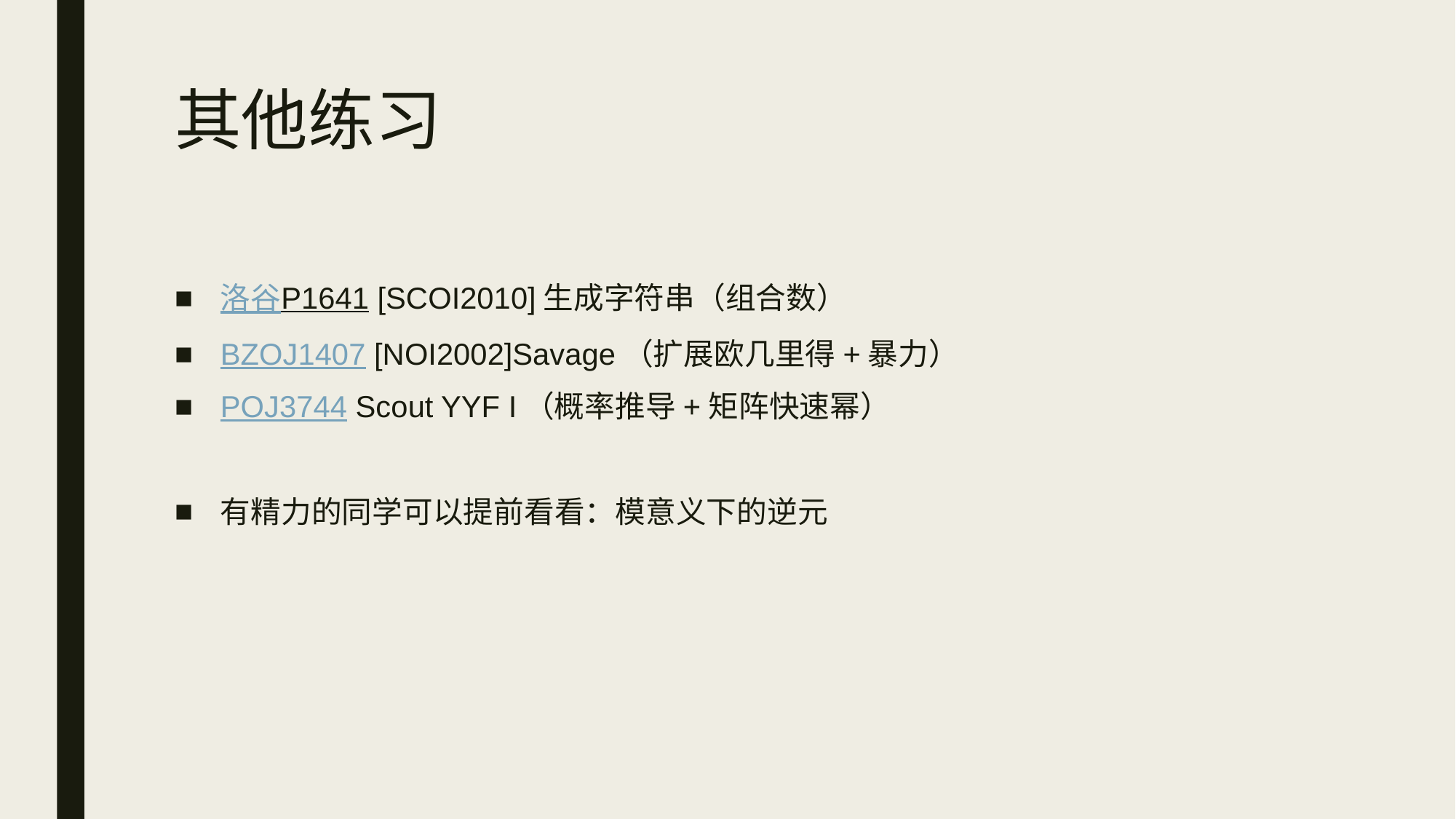

# 其他练习
洛谷P1641 [SCOI2010]生成字符串（组合数）
BZOJ1407 [NOI2002]Savage（扩展欧几里得+暴力）
POJ3744 Scout YYF I（概率推导+矩阵快速幂）

有精力的同学可以提前看看：模意义下的逆元